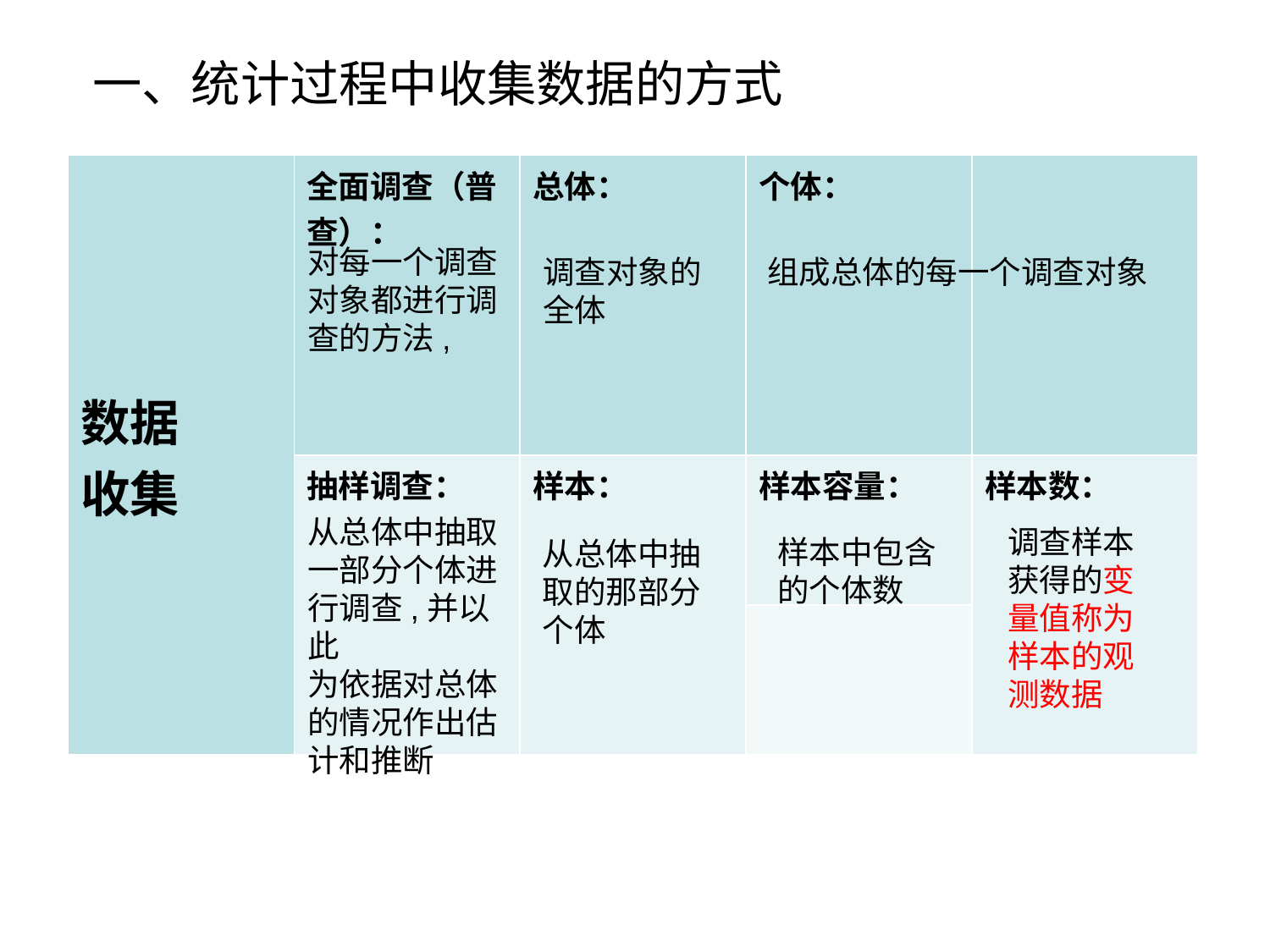

一、统计过程中收集数据的方式
| 数据 收集 | 全面调查（普查）： | 总体： | 个体： |  |
| --- | --- | --- | --- | --- |
|  | 抽样调查： | 样本： | 样本容量： | 样本数： |
|  |  |  |  |  |
对每一个调查对象都进行调查的方法,
调查对象的全体
组成总体的每一个调查对象
从总体中抽取
一部分个体进
行调查,并以此
为依据对总体
的情况作出估
计和推断
调查样本获得的变量值称为样本的观测数据
样本中包含的个体数
从总体中抽取的那部分个体